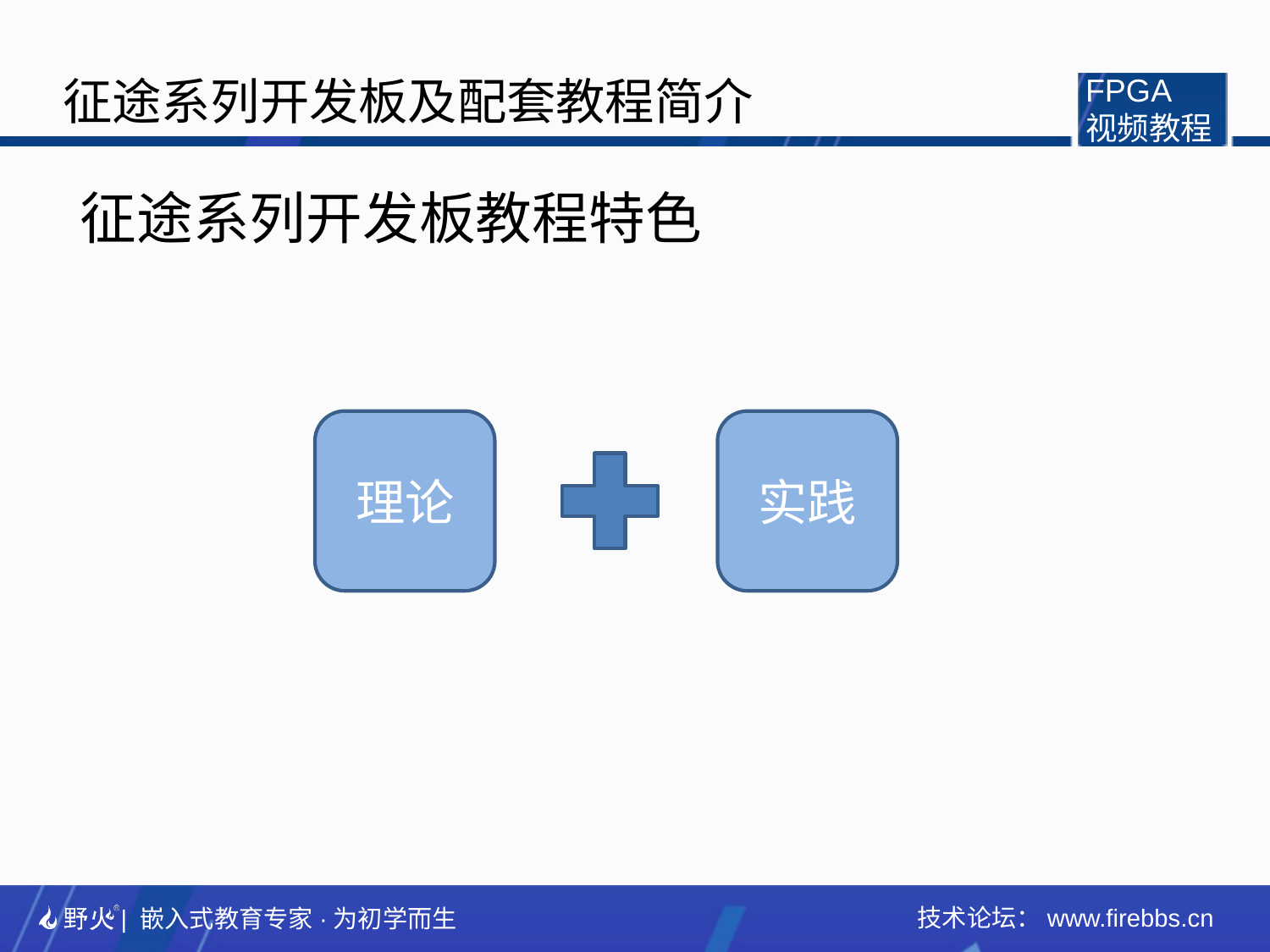

征途系列开发板及配套教程简介
FPGA
视频教程
征途系列开发板教程特色
理论
实践